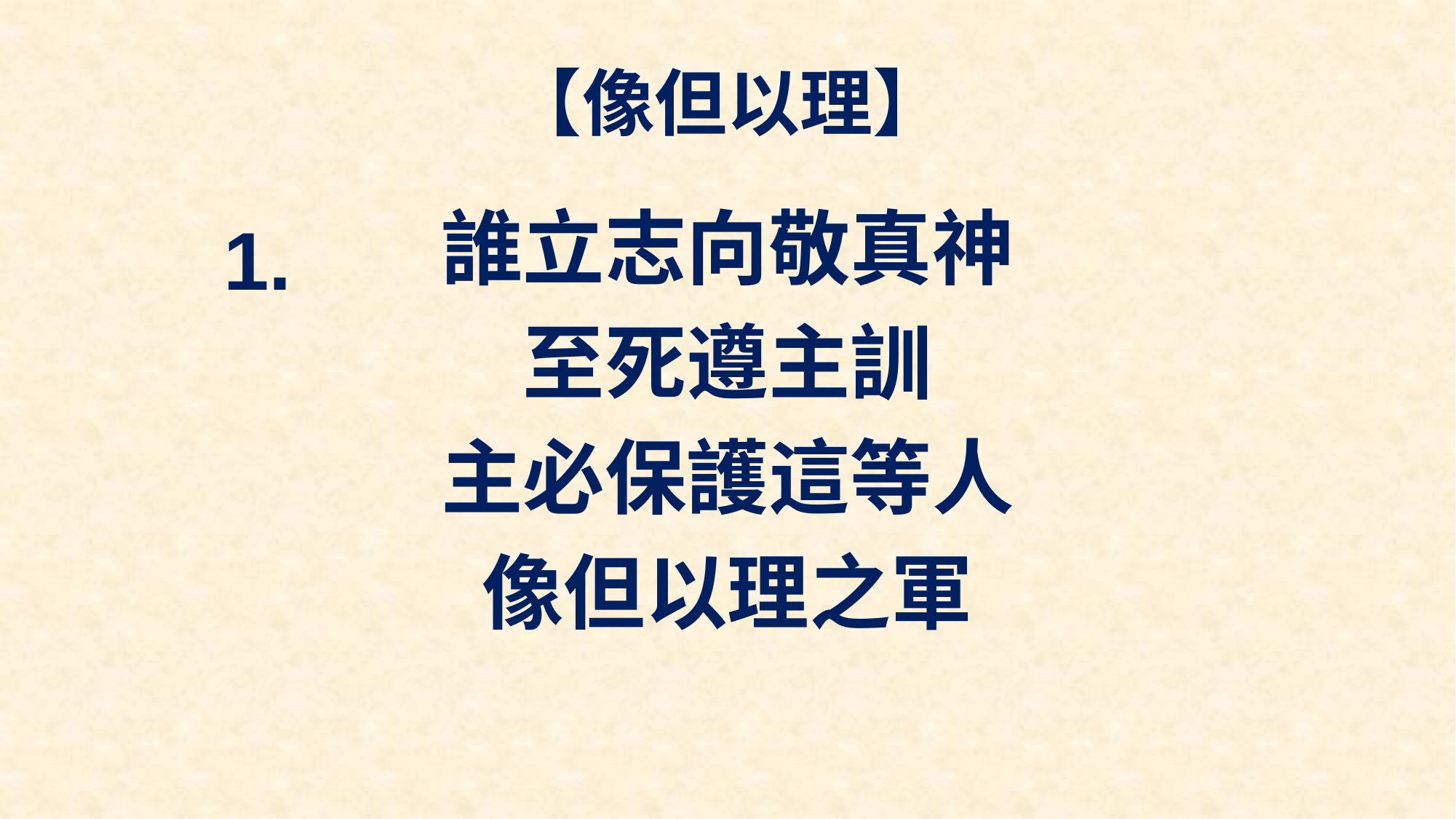

# 【像但以理】
誰立志向敬真神
至死遵主訓
主必保護這等人
像但以理之軍
1.